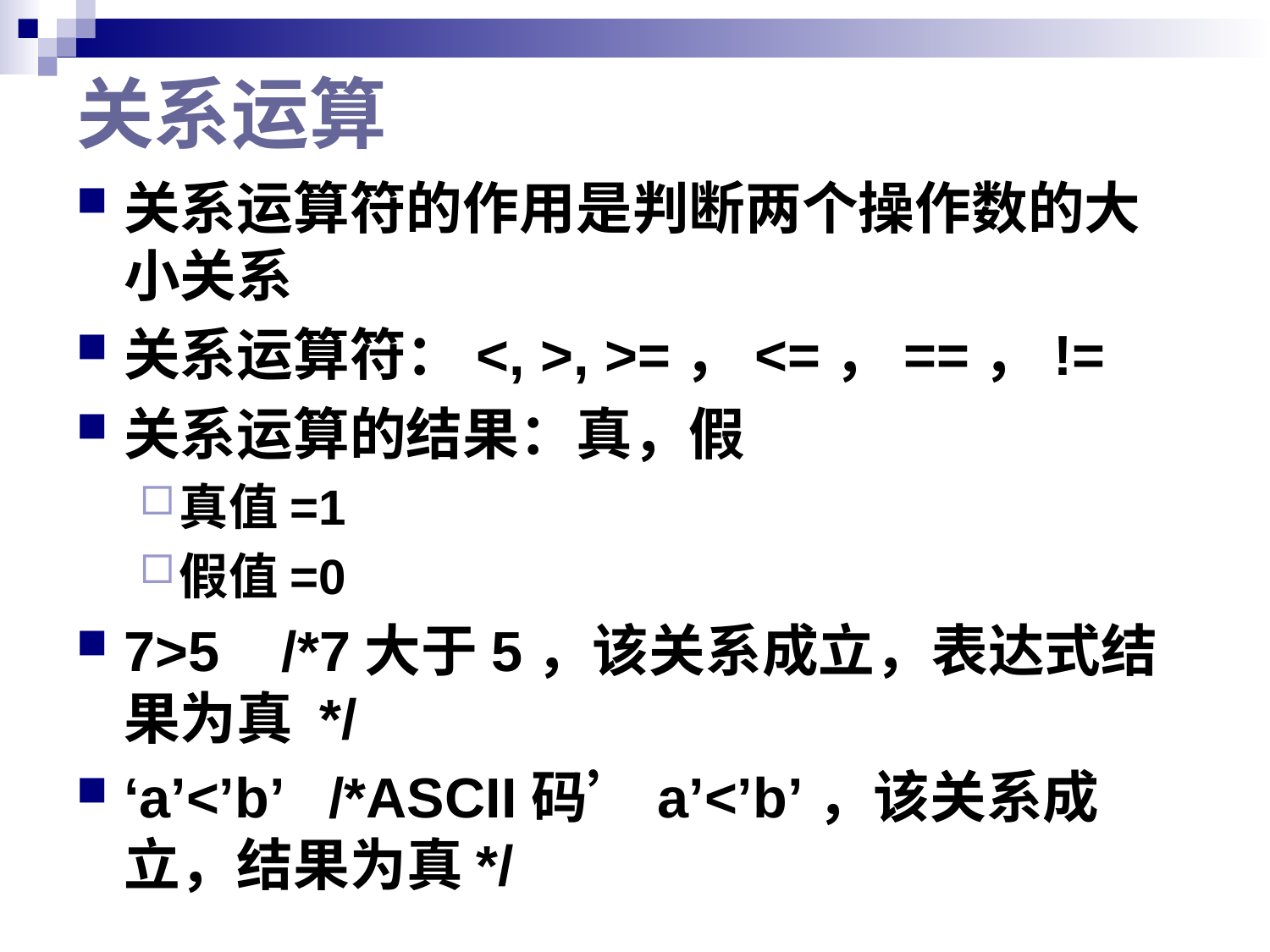

# 关系运算
关系运算符的作用是判断两个操作数的大小关系
关系运算符：<, >, >=，<=，==，!=
关系运算的结果：真，假
真值=1
假值=0
7>5    /*7大于5，该关系成立，表达式结果为真 */
‘a’<’b’   /*ASCII码’a’<’b’，该关系成立，结果为真*/